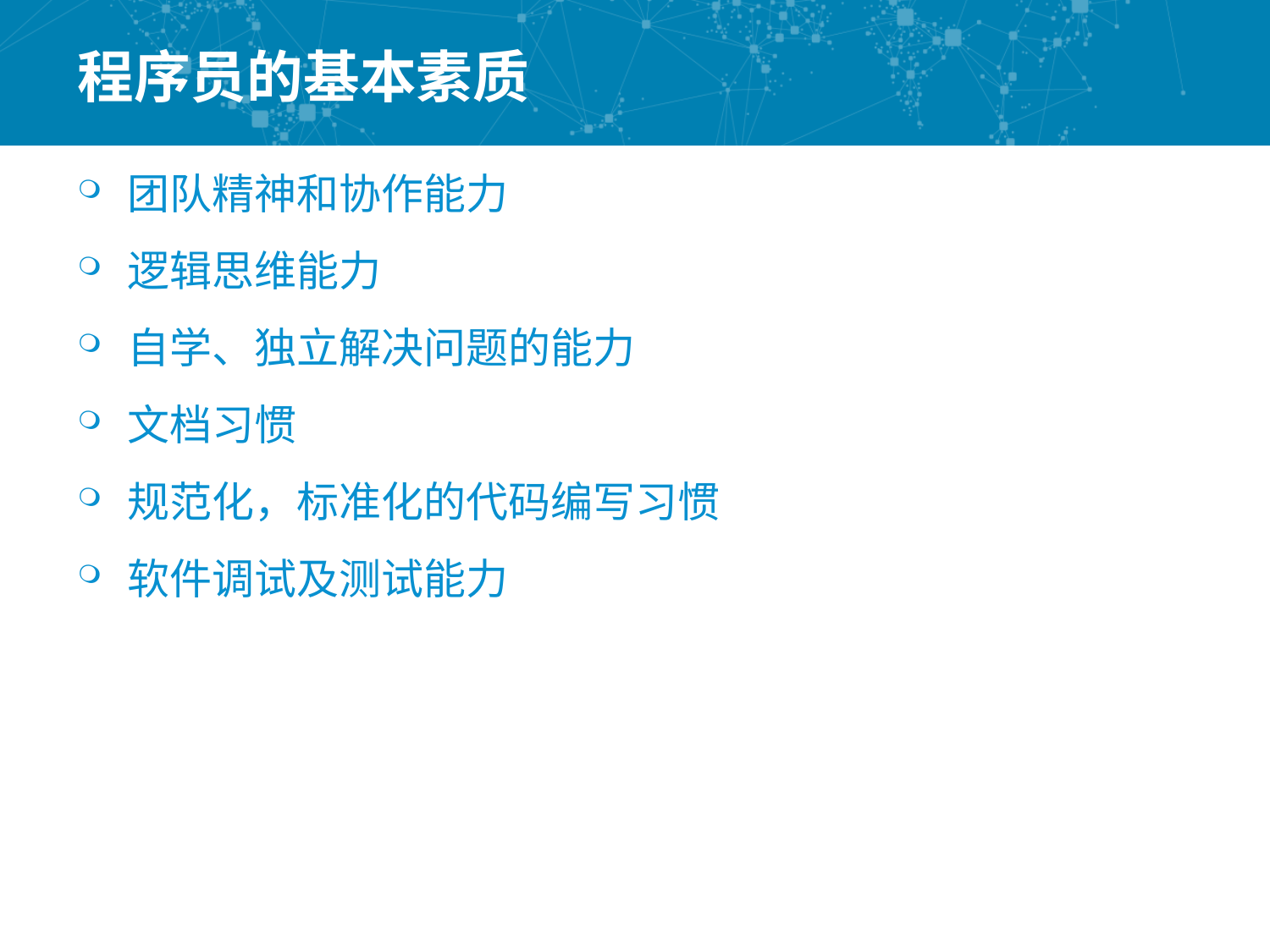

# 程序员的基本素质
团队精神和协作能力
逻辑思维能力
自学、独立解决问题的能力
文档习惯
规范化，标准化的代码编写习惯
软件调试及测试能力
31